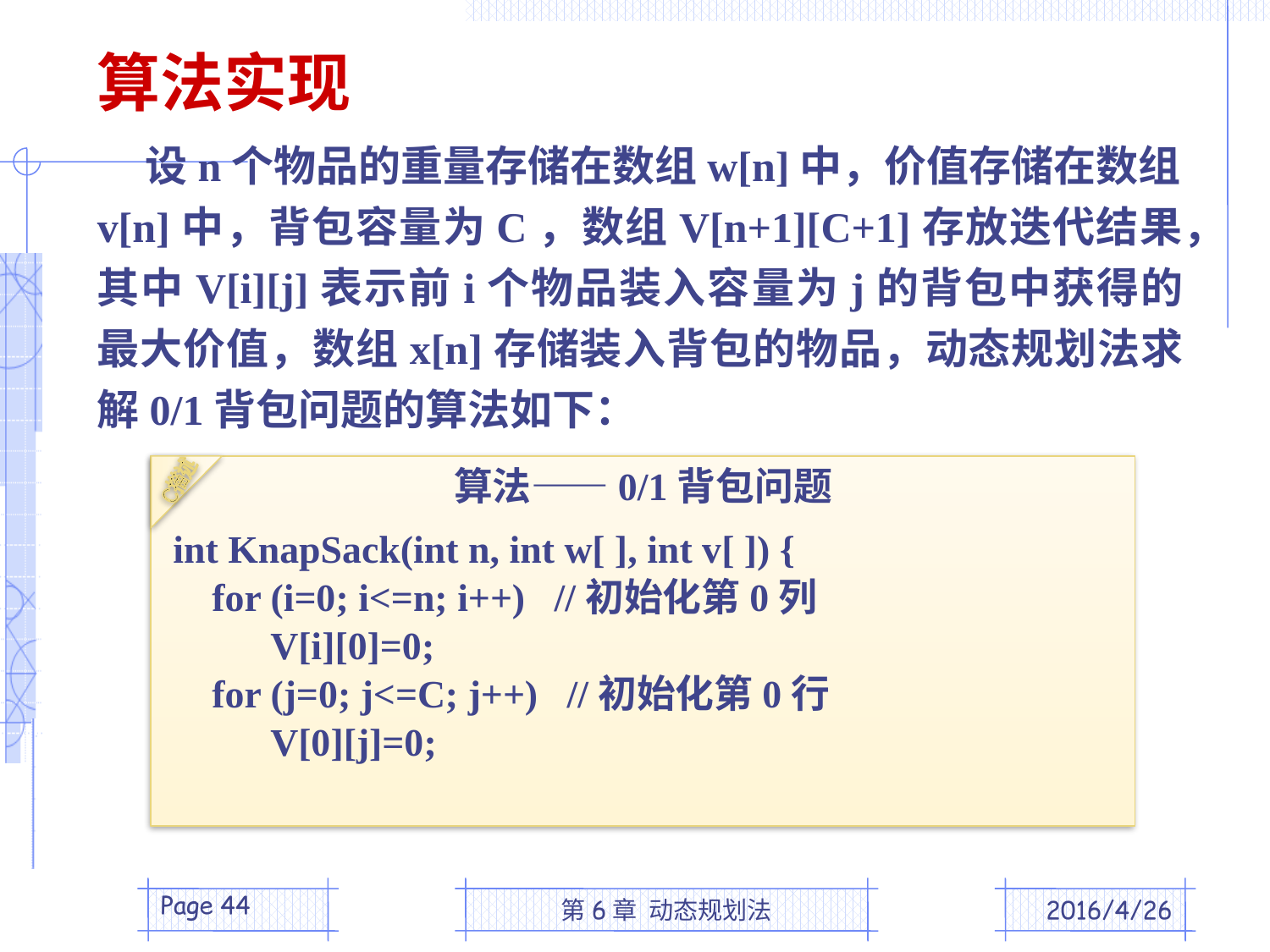

算法实现
    设n个物品的重量存储在数组w[n]中，价值存储在数组v[n]中，背包容量为C，数组V[n+1][C+1]存放迭代结果，其中V[i][j]表示前i个物品装入容量为j的背包中获得的最大价值，数组x[n]存储装入背包的物品，动态规划法求解0/1背包问题的算法如下：
算法——0/1背包问题
 int KnapSack(int n, int w[ ], int v[ ]) {
     for (i=0; i<=n; i++)   //初始化第0列
           V[i][0]=0;
     for (j=0; j<=C; j++)   //初始化第0行
           V[0][j]=0;

C描述
Page 44
第6章  动态规划法
2016/4/26